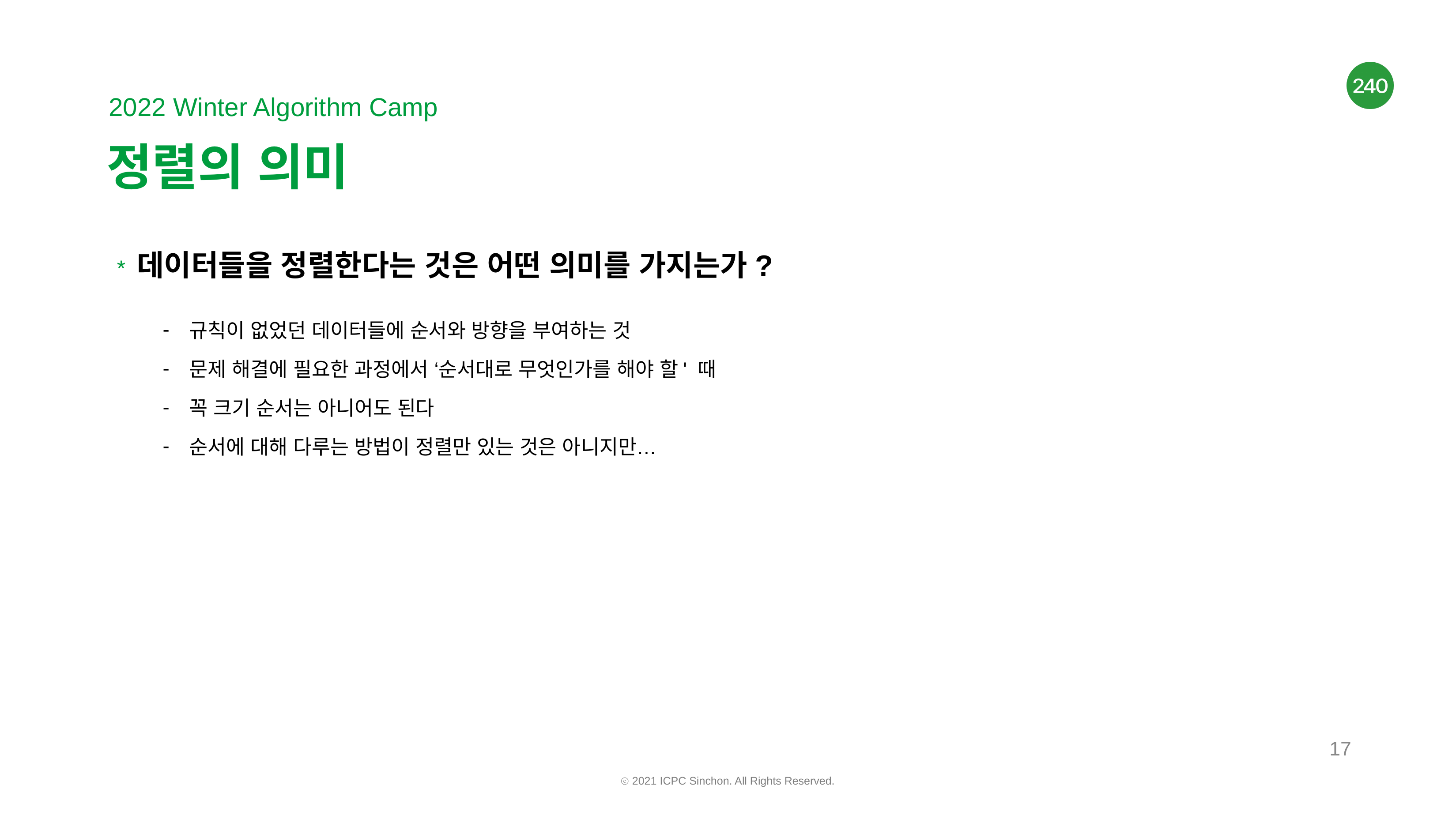

정렬의 의미
* 데이터들을 정렬한다는 것은 어떤 의미를 가지는가?

규칙이 없었던 데이터들에 순서와 방향을 부여하는 것
문제 해결에 필요한 과정에서 ‘순서대로 무엇인가를 해야 할' 때
꼭 크기 순서는 아니어도 된다
순서에 대해 다루는 방법이 정렬만 있는 것은 아니지만…
17
ⓒ 2021 ICPC Sinchon. All Rights Reserved.